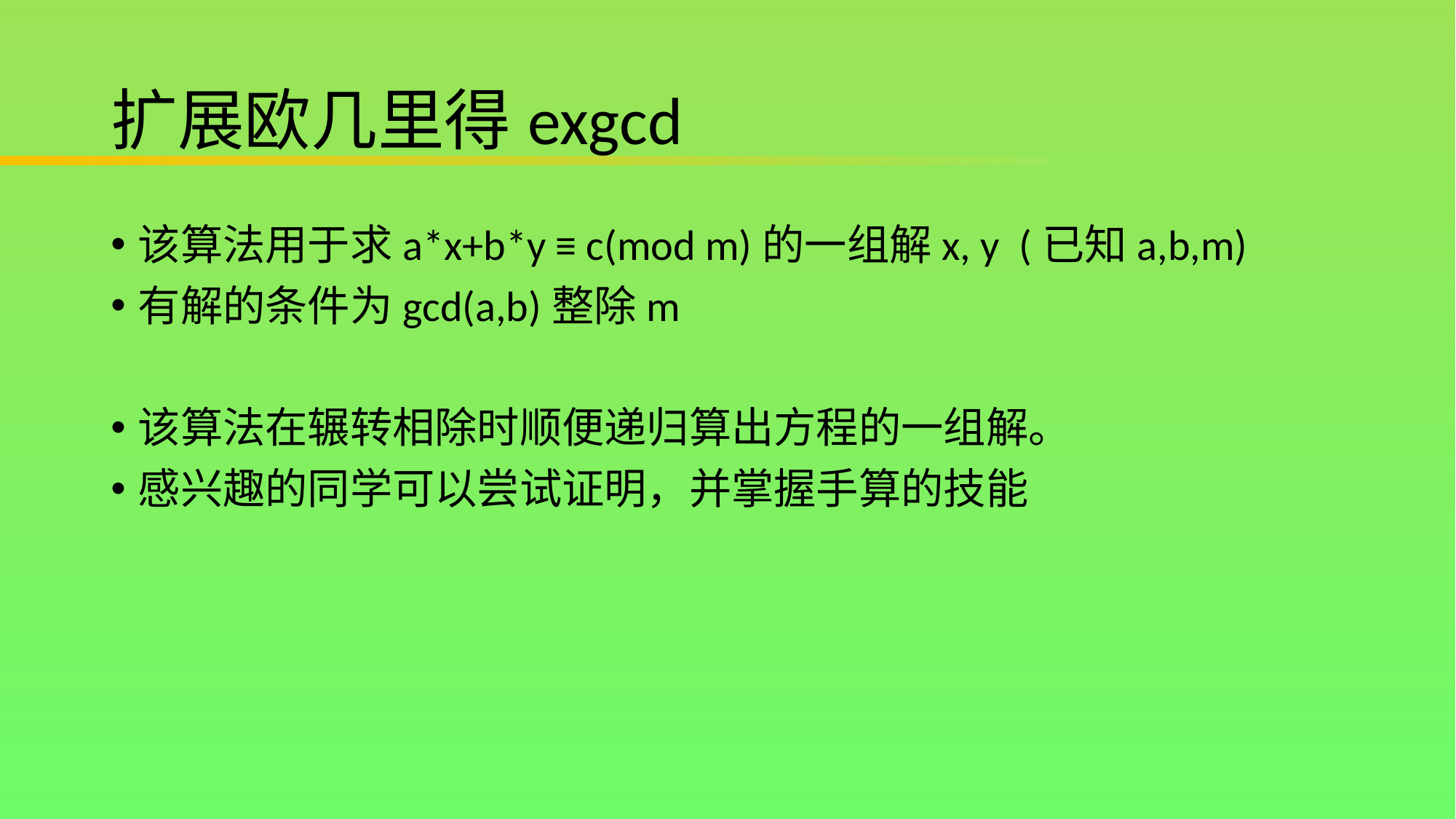

# 扩展欧几里得exgcd
该算法用于求a*x+b*y ≡ c(mod m)的一组解x, y  (已知a,b,m)
有解的条件为gcd(a,b)整除m

该算法在辗转相除时顺便递归算出方程的一组解。
感兴趣的同学可以尝试证明，并掌握手算的技能